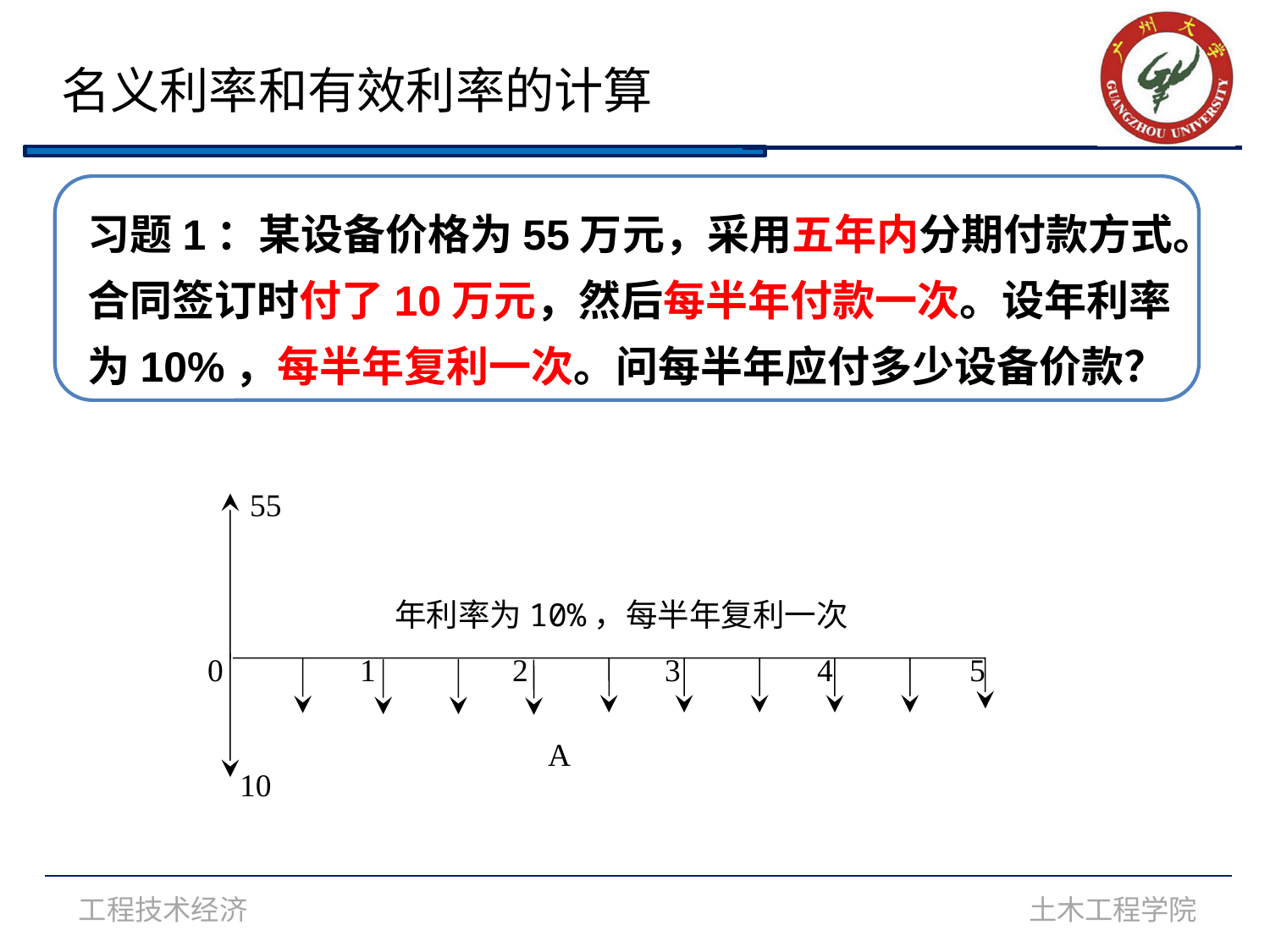

名义利率和有效利率的计算

习题1：某设备价格为55万元，采用五年内分期付款方式。合同签订时付了10万元，然后每半年付款一次。设年利率为10%，每半年复利一次。问每半年应付多少设备价款？
    55

年利率为10%，每半年复利一次
0                 1                 2                 3                 4                 5

A
    10